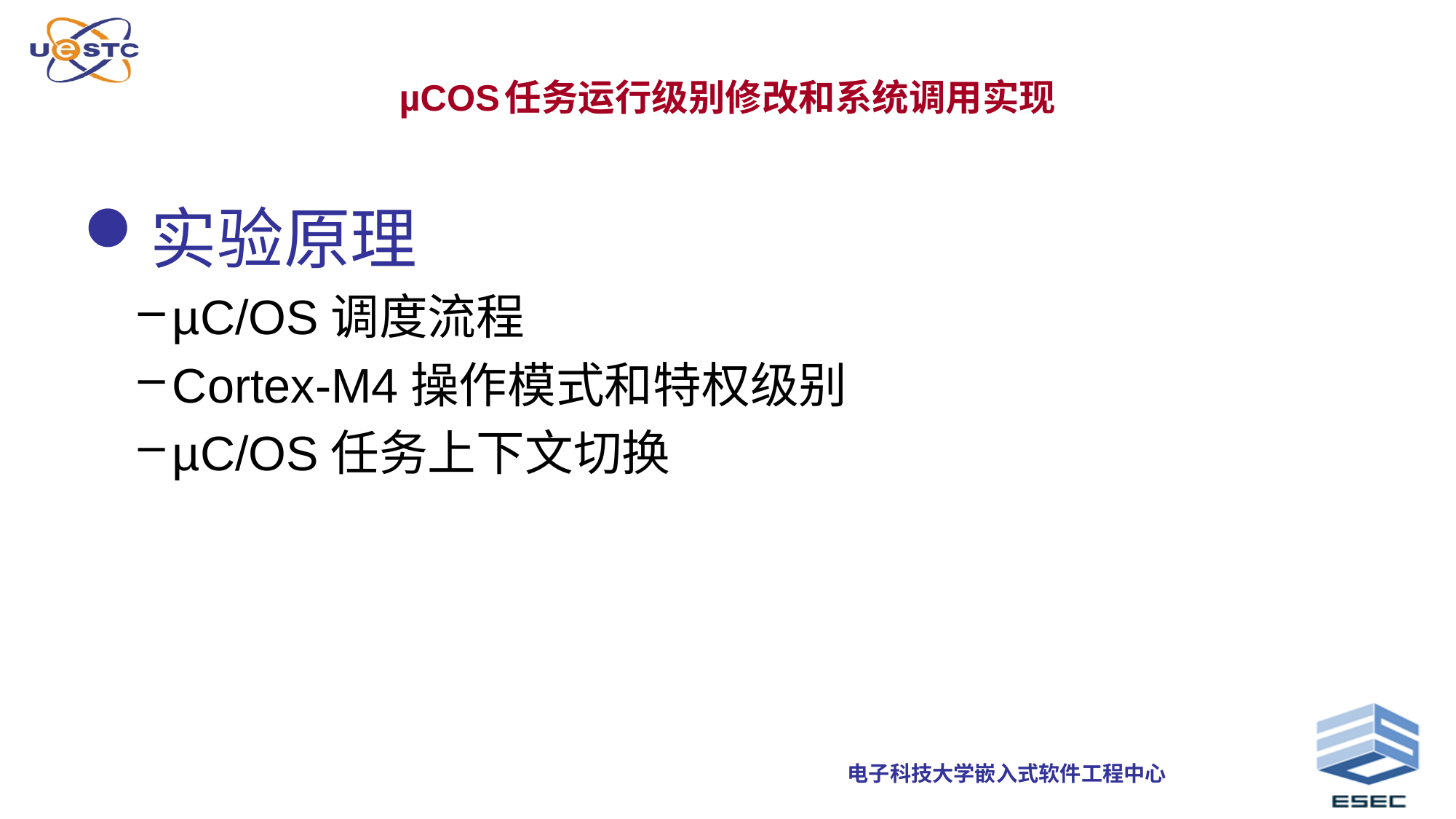

# µCOS任务运行级别修改和系统调用实现
实验原理
µC/OS调度流程
Cortex-M4操作模式和特权级别
µC/OS任务上下文切换